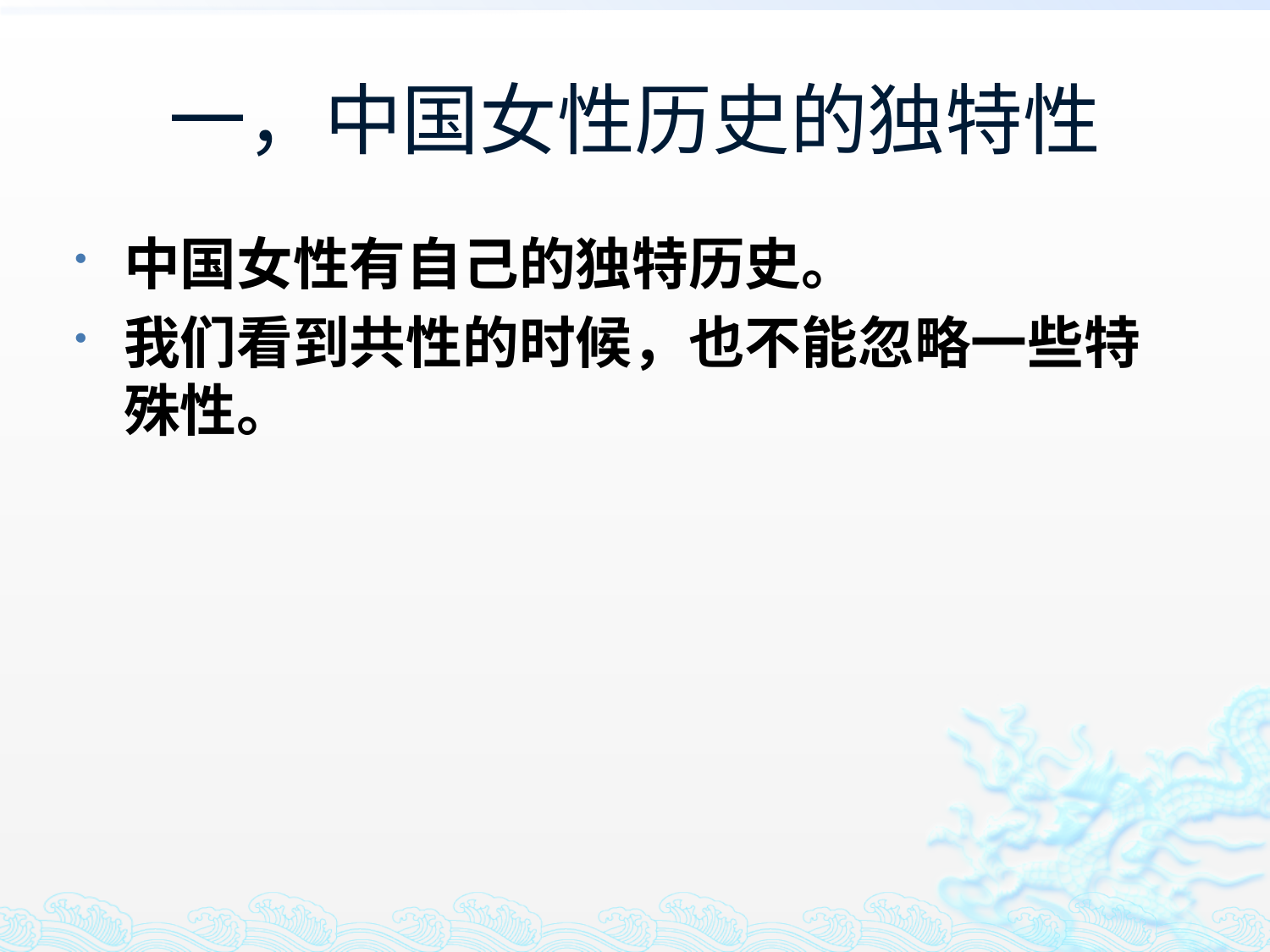

# 一，中国女性历史的独特性
中国女性有自己的独特历史。
我们看到共性的时候，也不能忽略一些特殊性。